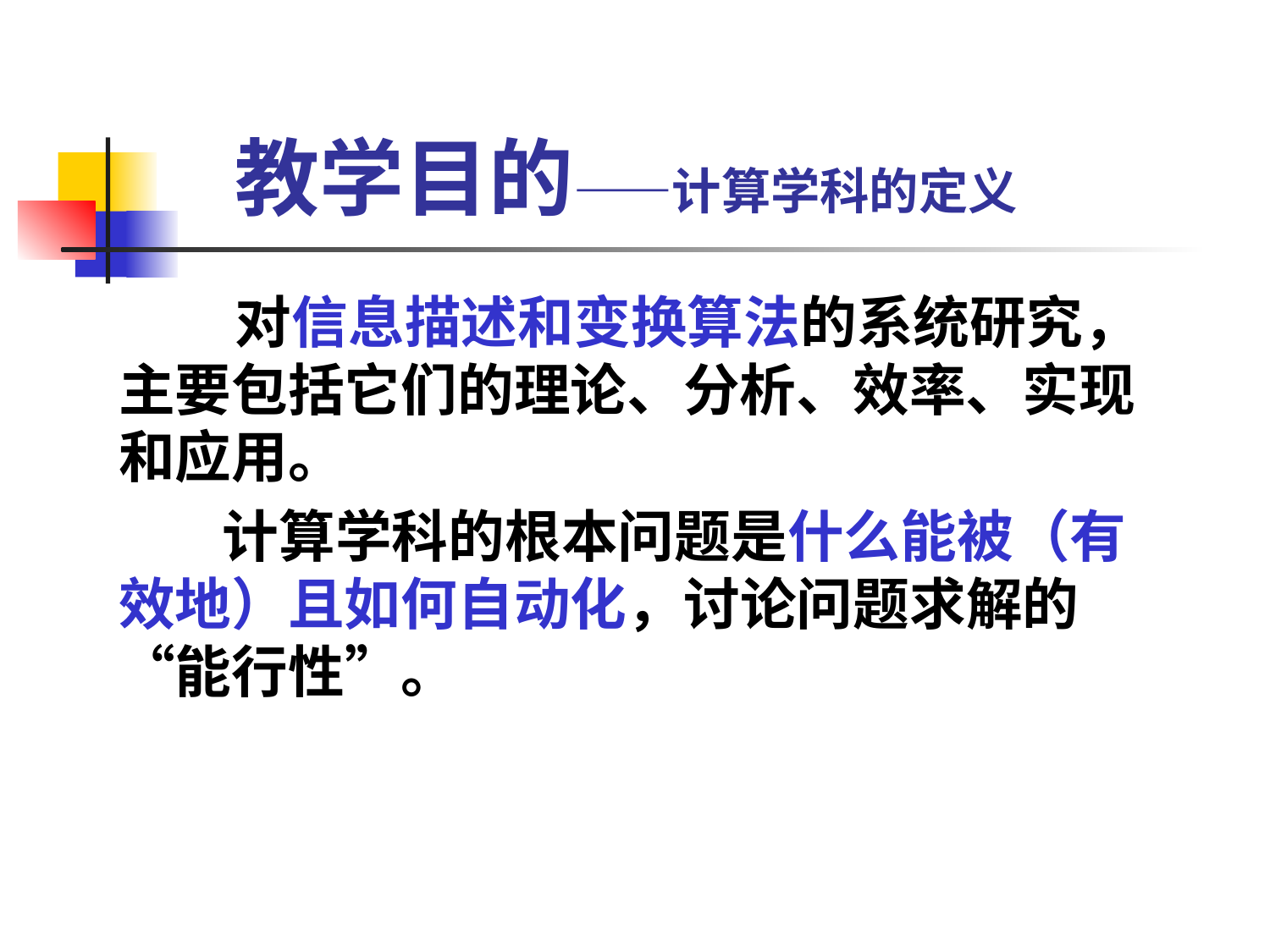

# 教学目的——计算学科的定义
        对信息描述和变换算法的系统研究，主要包括它们的理论、分析、效率、实现和应用。
       计算学科的根本问题是什么能被（有效地）且如何自动化，讨论问题求解的“能行性”。